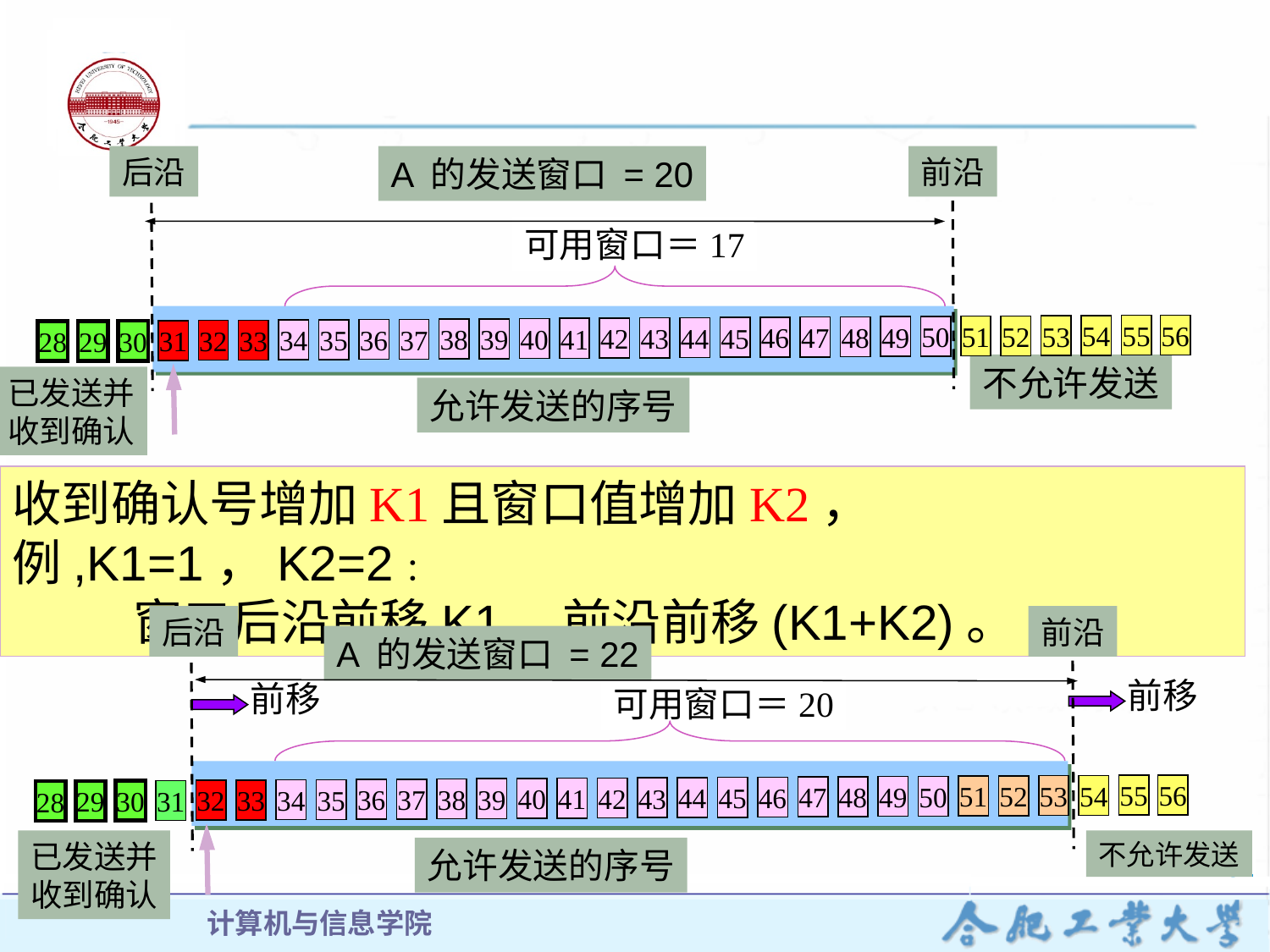

后沿
A 的发送窗口 = 20
前沿

可用窗口＝17

55
56
54
53
52
51
50
49
48
47
46
45
44
43
42
41
40
39
38
37
36
35
34
33
32
31
30
29
28
不允许发送

已发送并
收到确认
允许发送的序号
收到确认号增加K1且窗口值增加K2，例,K1=1，K2=2：
           窗口后沿前移K1，前沿前移(K1+K2)。
后沿
前沿
A 的发送窗口 = 22

55
56
54
53
52
51
50
49
48
47
46
45
44
43
42
41
40
39
38
37
36
35
34
33
32
31
30
29
28

已发送并
收到确认
不允许发送
允许发送的序号
前移
前移

可用窗口＝20